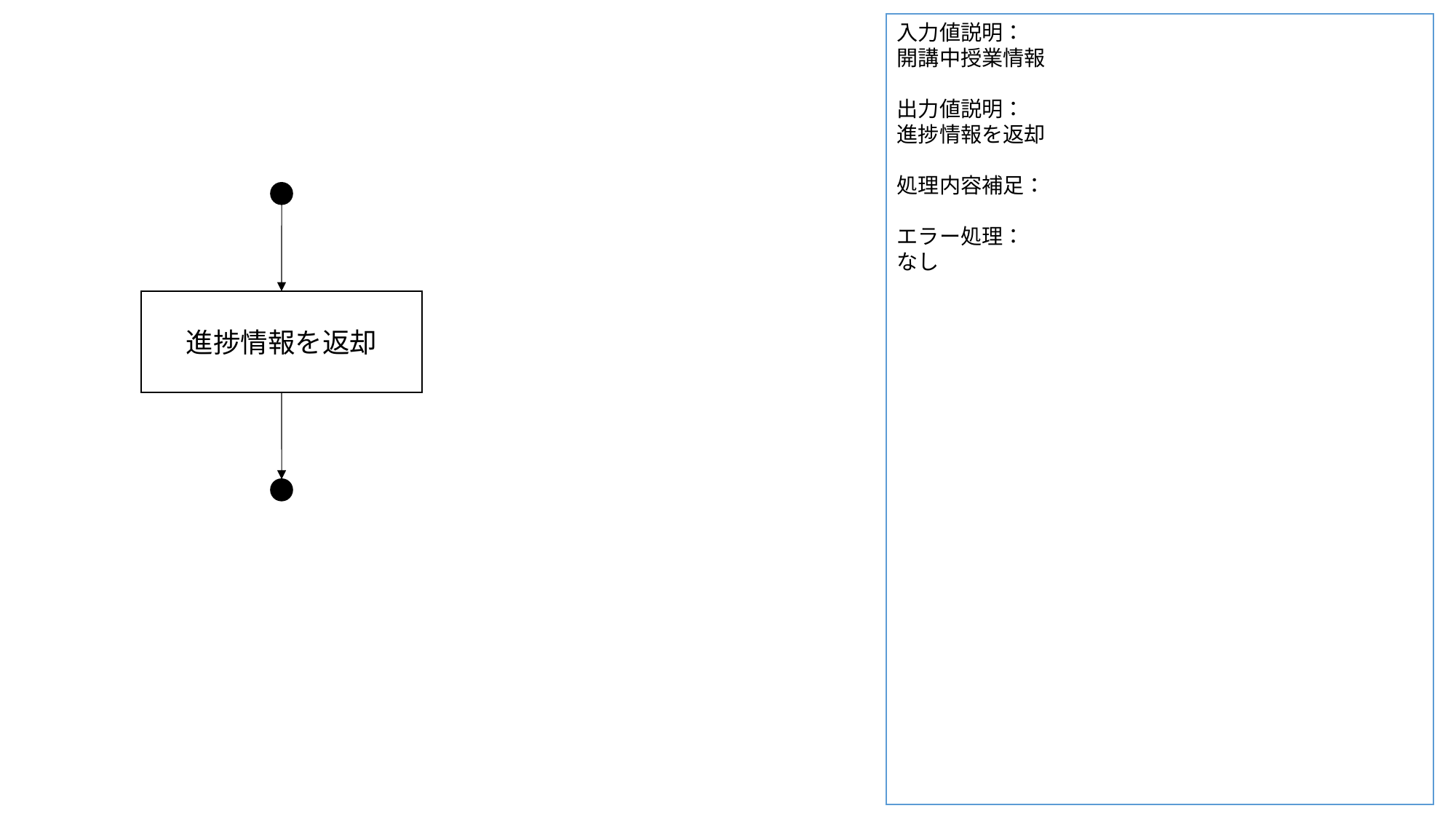

入力値説明：
開講中授業情報

出力値説明：
進捗情報を返却

処理内容補足：

エラー処理：
なし

進捗情報を返却